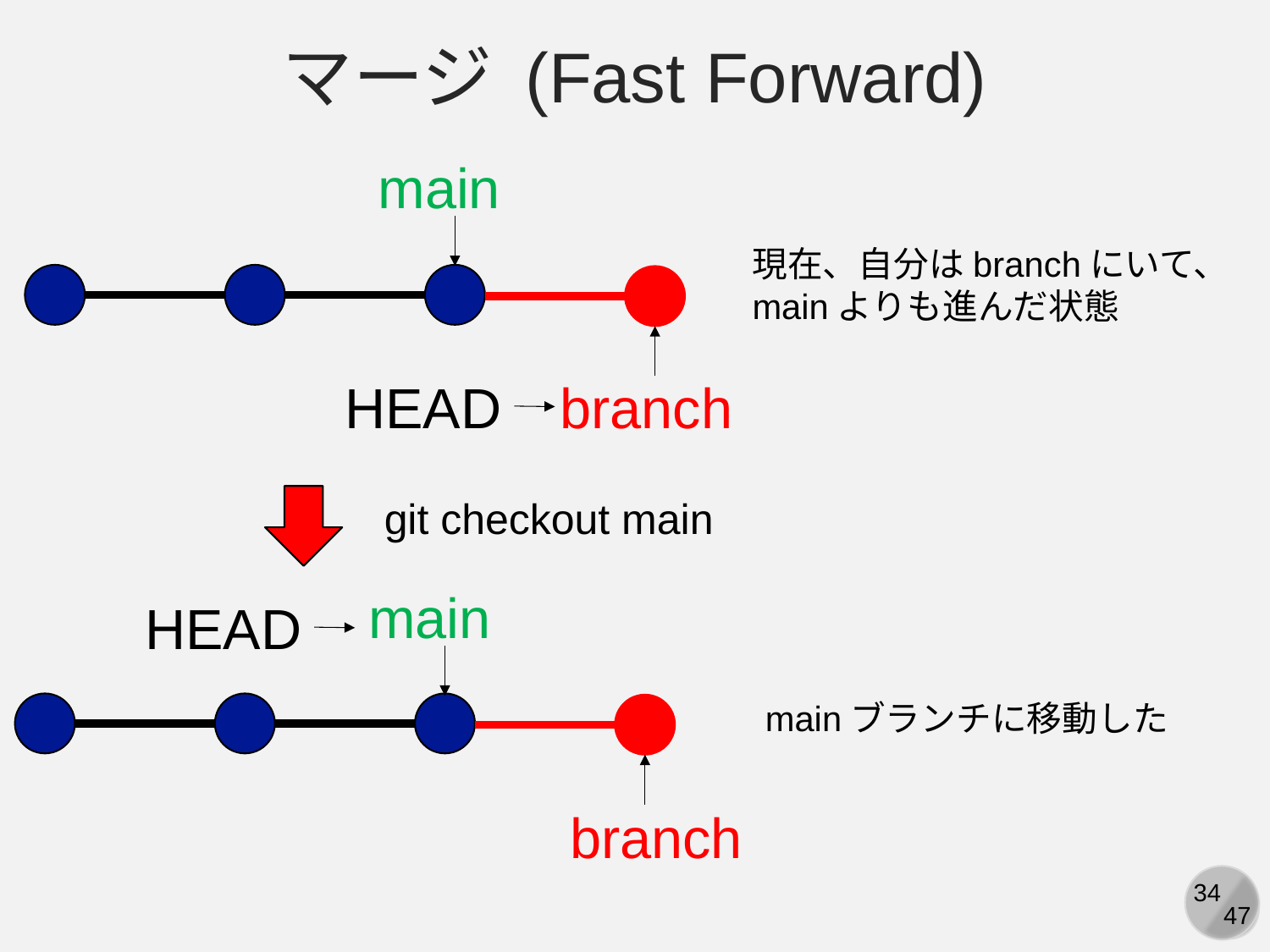

マージ (Fast Forward)
main
現在、自分はbranchにいて、
mainよりも進んだ状態

HEAD
branch
git checkout main

main
HEAD
mainブランチに移動した

branch